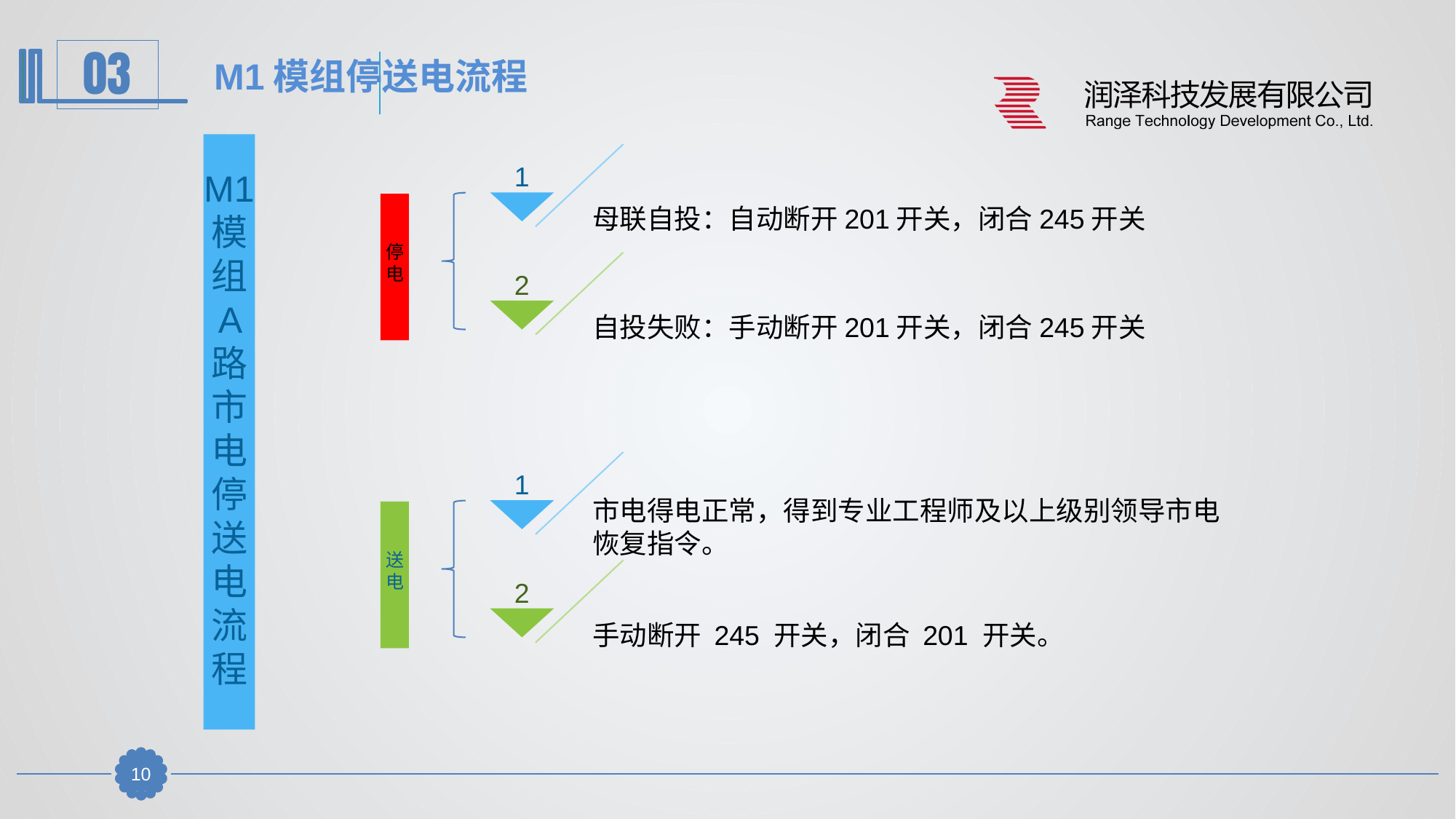

M1模组停送电流程
1
母联自投：自动断开201开关，闭合245开关

M1
模组 A 路市电停送电流程

停电
2
自投失败：手动断开201开关，闭合245开关

1
市电得电正常，得到专业工程师及以上级别领导市电恢复指令。

送电
2
手动断开 245 开关，闭合 201 开关。

10